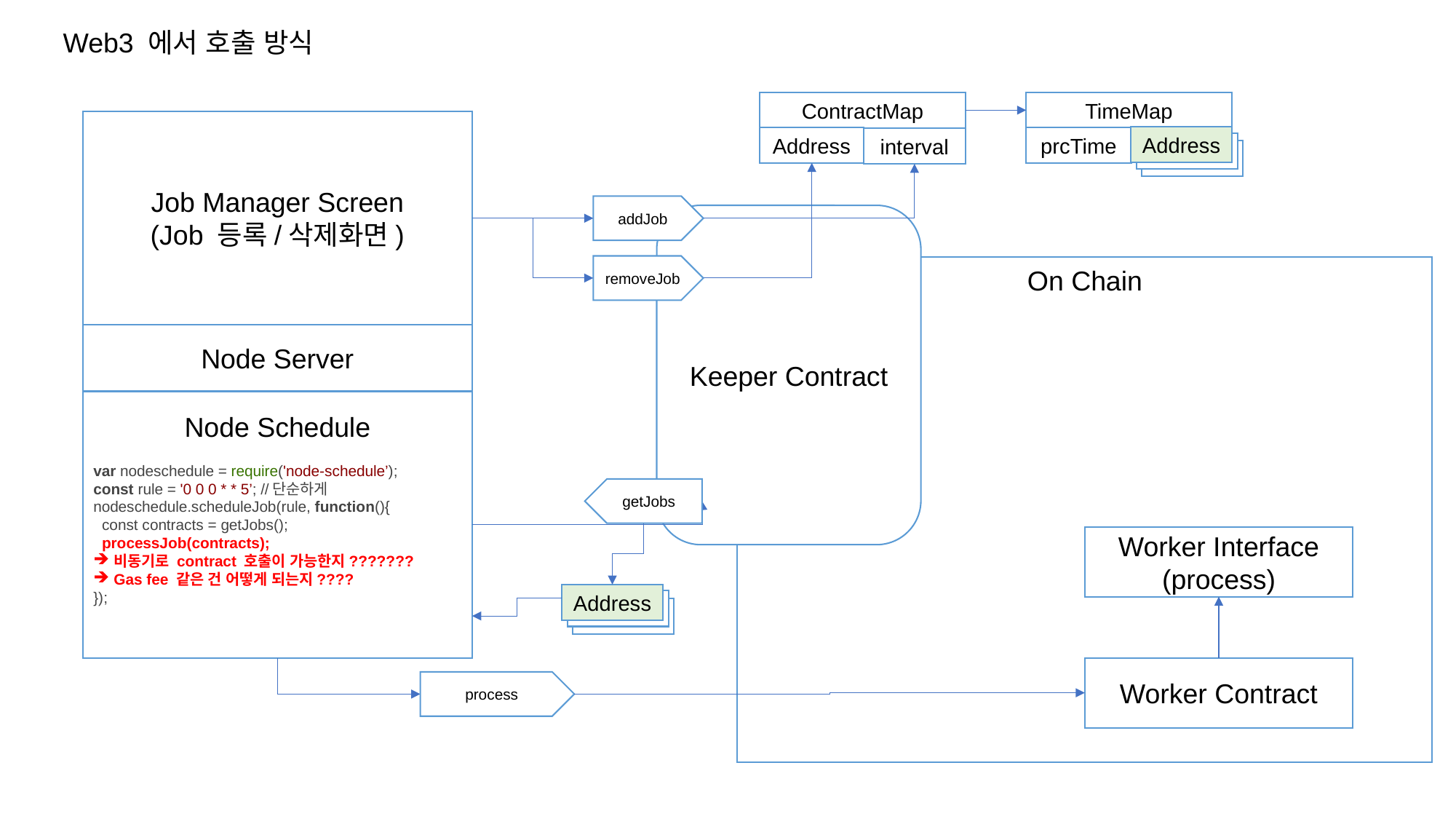

Web3 에서 호출 방식
ContractMap
TimeMap
Job Manager Screen
(Job 등록/삭제화면)
Address
Address
prcTime
interval
Address
Address
addJob
Keeper Contract
removeJob
On Chain

Node Server

Node Schedule

var nodeschedule = require('node-schedule’);
const rule = '0 0 0 * * 5’; //단순하게
nodeschedule.scheduleJob(rule, function(){
  const contracts = getJobs();
  processJob(contracts);
비동기로 contract 호출이 가능한지???????
Gas fee 같은 건 어떻게 되는지????
});​

getJobs
Worker Interface
(process)
Address
Address
Address
Worker Contract
process